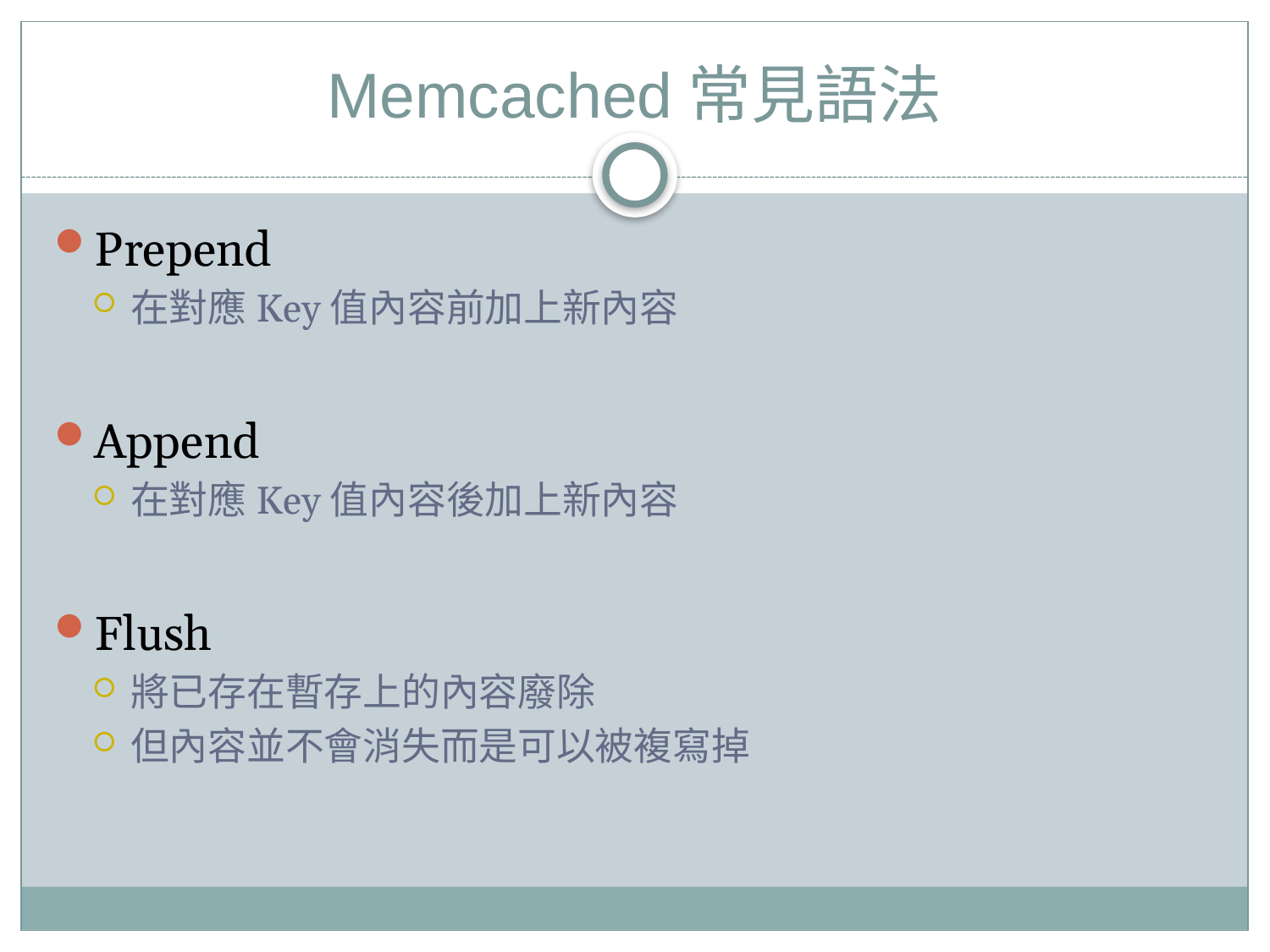

# Memcached常見語法
Prepend
在對應Key值內容前加上新內容

Append
在對應Key值內容後加上新內容

Flush
將已存在暫存上的內容廢除
但內容並不會消失而是可以被複寫掉